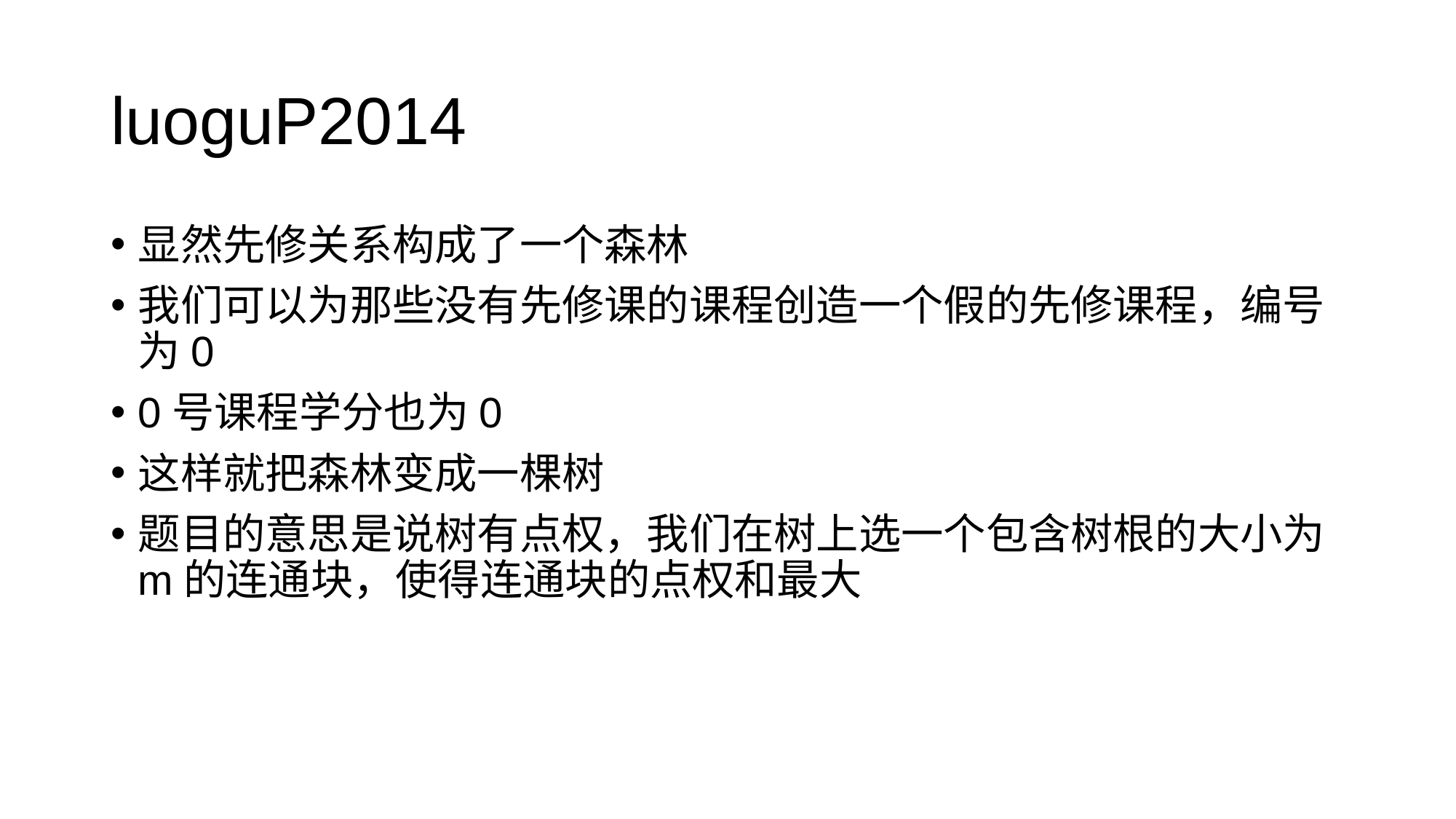

# luoguP2014
显然先修关系构成了一个森林
我们可以为那些没有先修课的课程创造一个假的先修课程，编号为0
0号课程学分也为0
这样就把森林变成一棵树
题目的意思是说树有点权，我们在树上选一个包含树根的大小为m的连通块，使得连通块的点权和最大